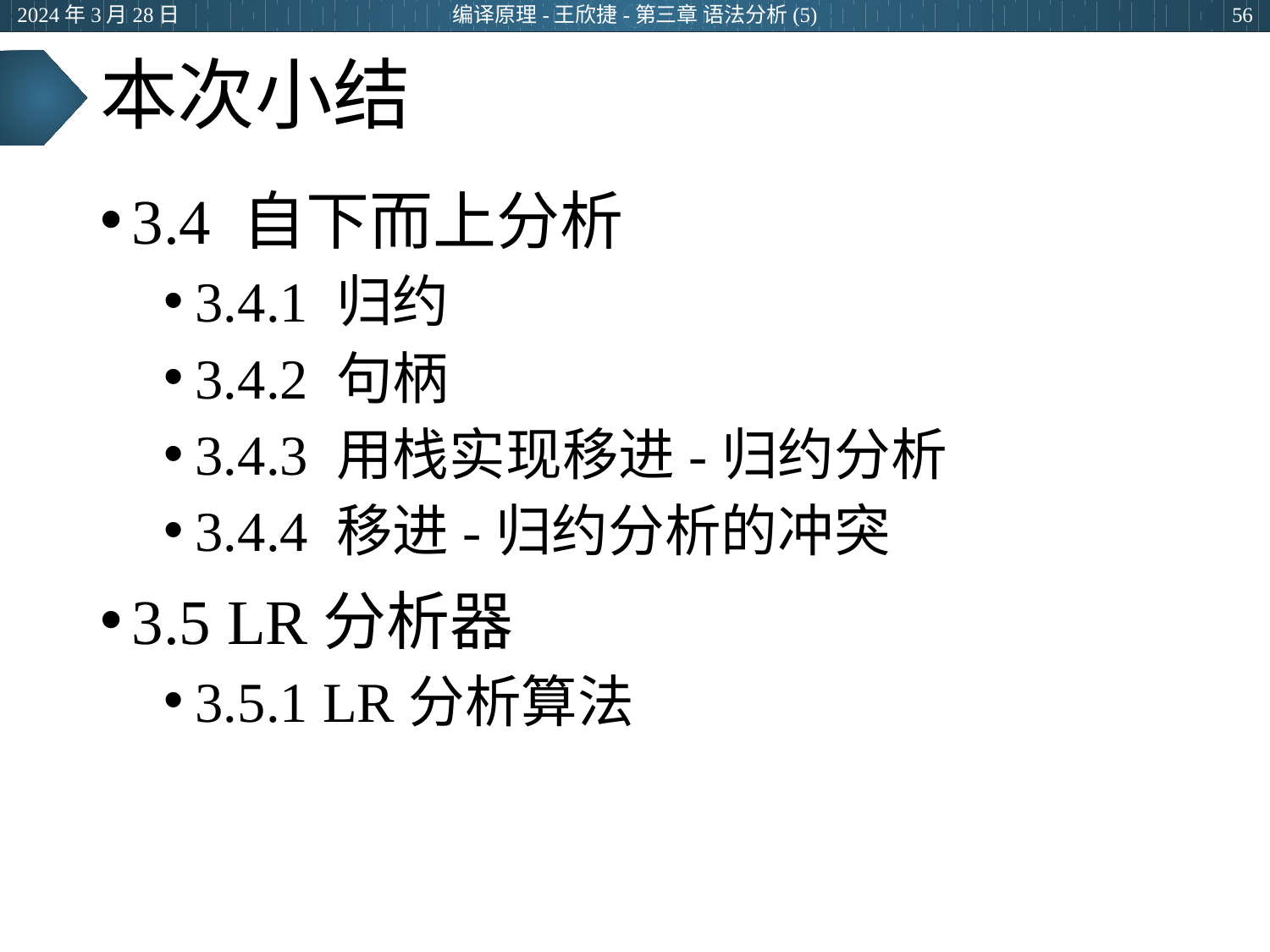

2024年3月28日
编译原理-王欣捷-第三章 语法分析(5)
56
# 本次小结
3.4 自下而上分析
3.4.1 归约
3.4.2 句柄
3.4.3 用栈实现移进-归约分析
3.4.4 移进-归约分析的冲突
3.5 LR分析器
3.5.1 LR分析算法